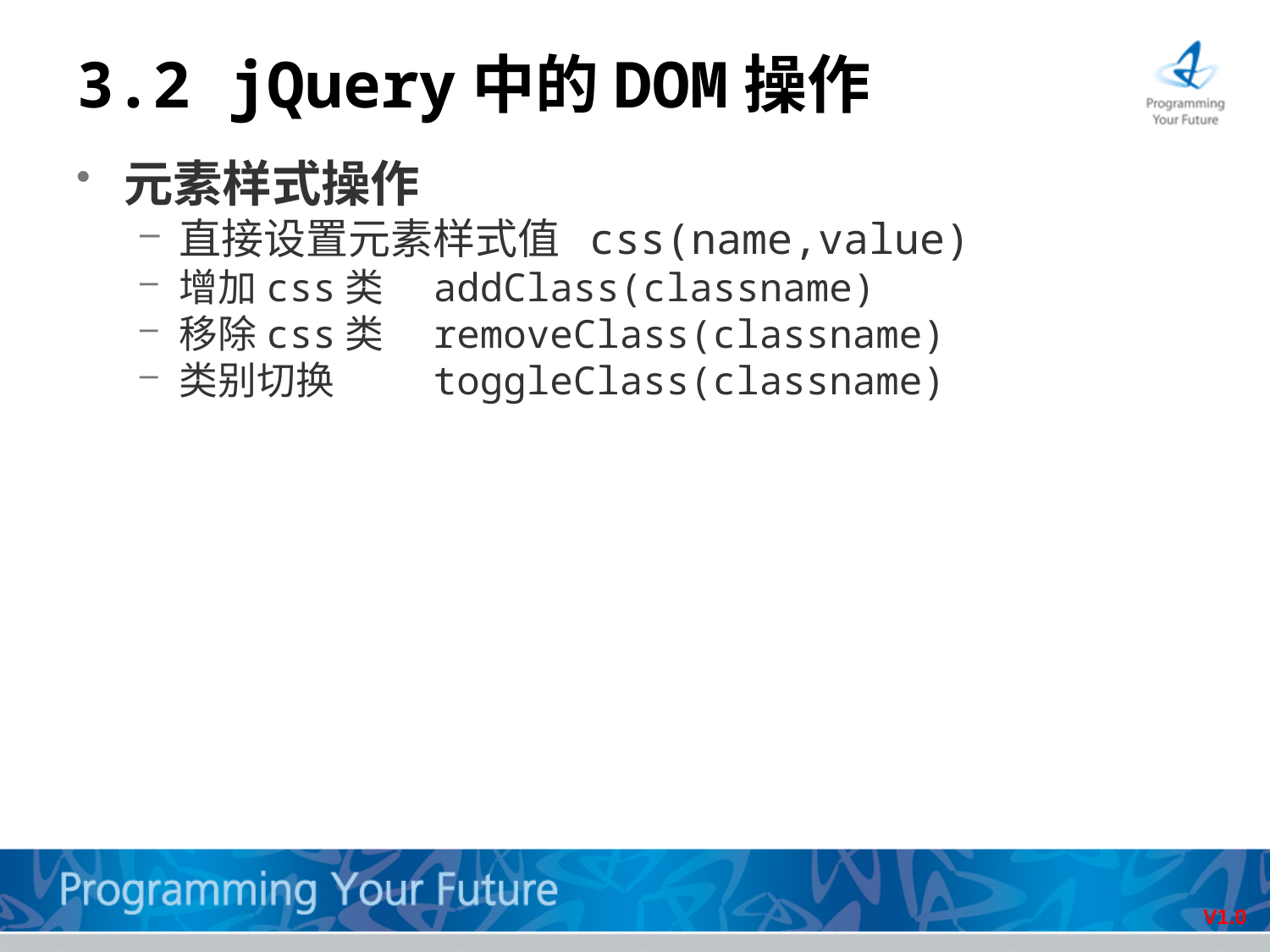

# 3.2 jQuery中的DOM操作
元素样式操作
直接设置元素样式值  css(name,value)
增加css类	addClass(classname)
移除css类	removeClass(classname)
类别切换	toggleClass(classname)